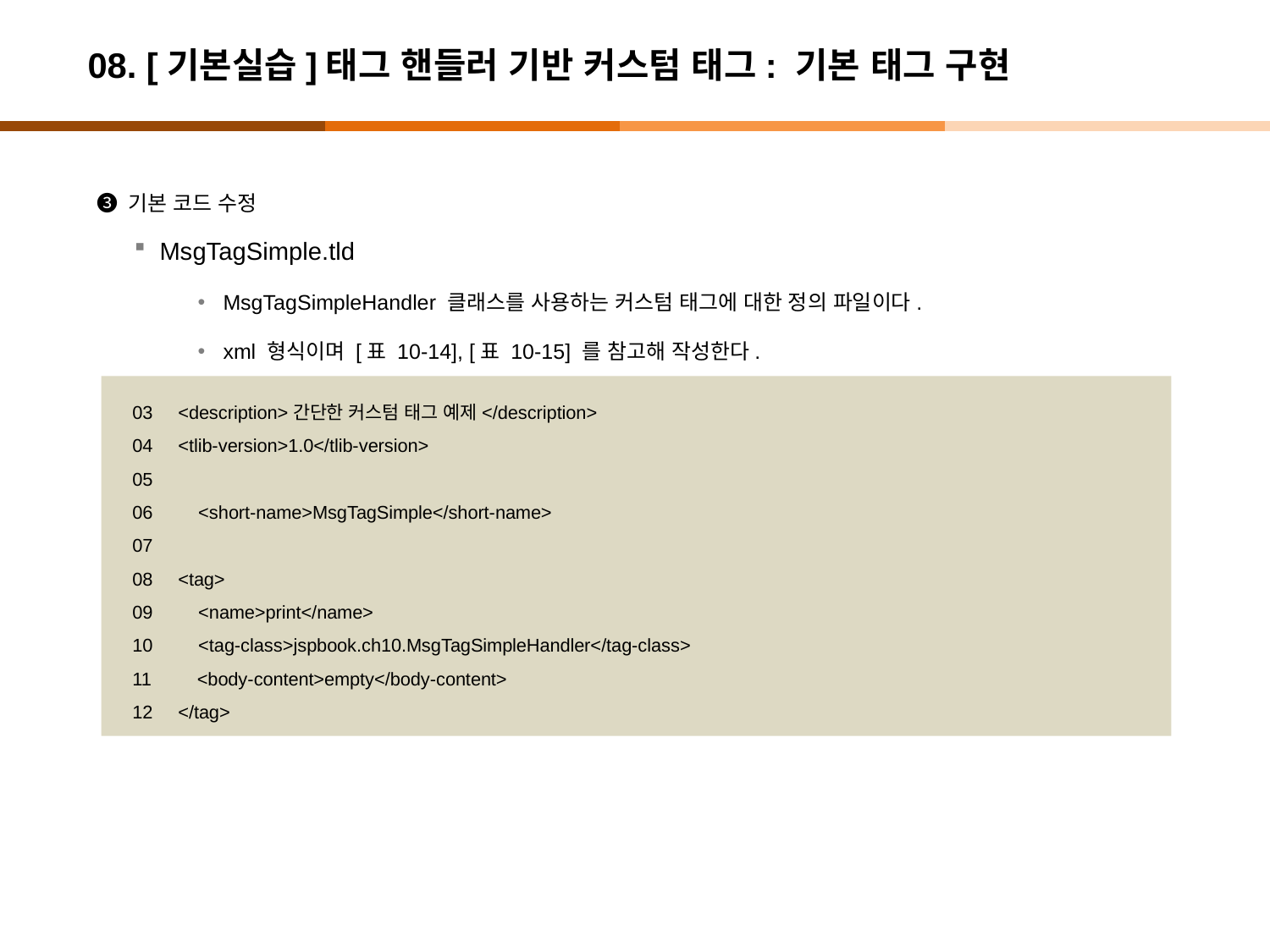

# 08. [기본실습]태그 핸들러 기반 커스텀 태그: 기본 태그 구현
➌ 기본 코드 수정
MsgTagSimple.tld
MsgTagSimpleHandler 클래스를 사용하는 커스텀 태그에 대한 정의 파일이다.
xml 형식이며 [표 10-14], [표 10-15] 를 참고해 작성한다.

03     <description>간단한 커스텀 태그 예제</description>
04     <tlib-version>1.0</tlib-version>
05
06         <short-name>MsgTagSimple</short-name>
07
08     <tag>
09         <name>print</name>
10         <tag-class>jspbook.ch10.MsgTagSimpleHandler</tag-class>
11         <body-content>empty</body-content>
12     </tag>